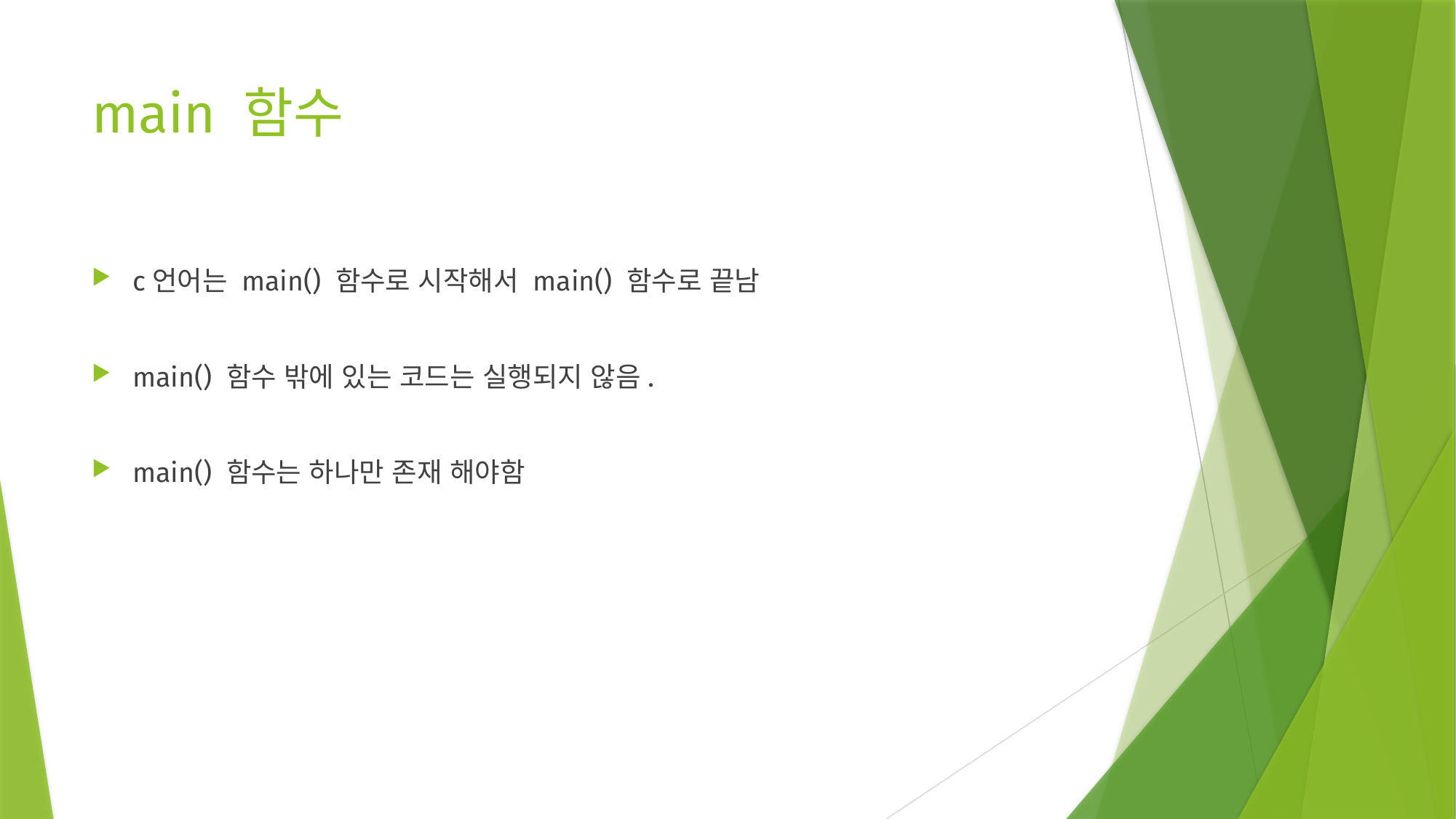

# main 함수
c언어는 main() 함수로 시작해서 main() 함수로 끝남

main() 함수 밖에 있는 코드는 실행되지 않음.

main() 함수는 하나만 존재 해야함